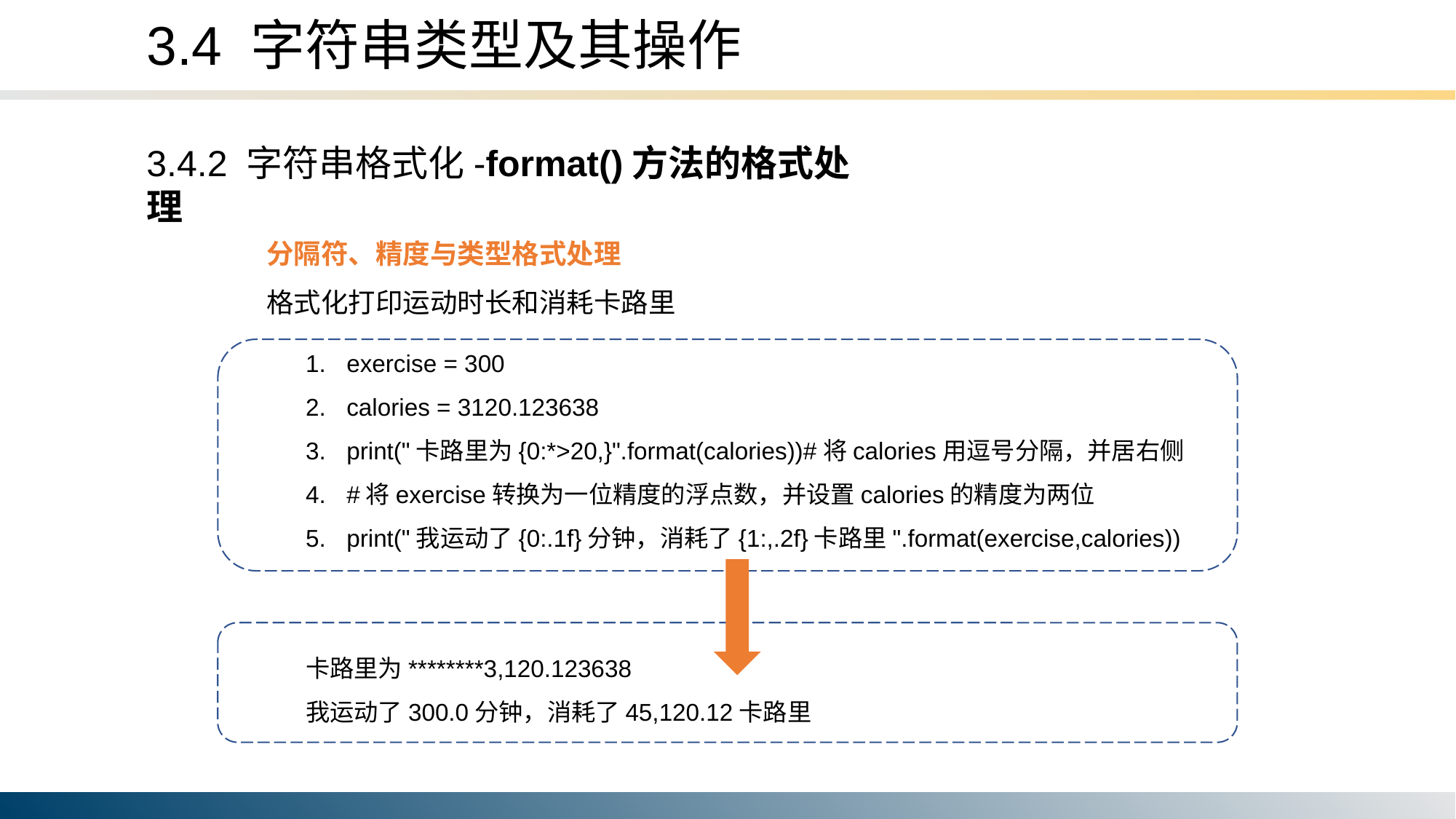

3.4 字符串类型及其操作

3.4.2 字符串格式化-format()方法的格式处理
分隔符、精度与类型格式处理
格式化打印运动时长和消耗卡路里
exercise = 300
calories = 3120.123638
print("卡路里为{0:*>20,}".format(calories))#将calories用逗号分隔，并居右侧
#将exercise转换为一位精度的浮点数，并设置calories的精度为两位
print("我运动了{0:.1f}分钟，消耗了{1:,.2f}卡路里".format(exercise,calories))

卡路里为********3,120.123638
我运动了300.0分钟，消耗了45,120.12卡路里